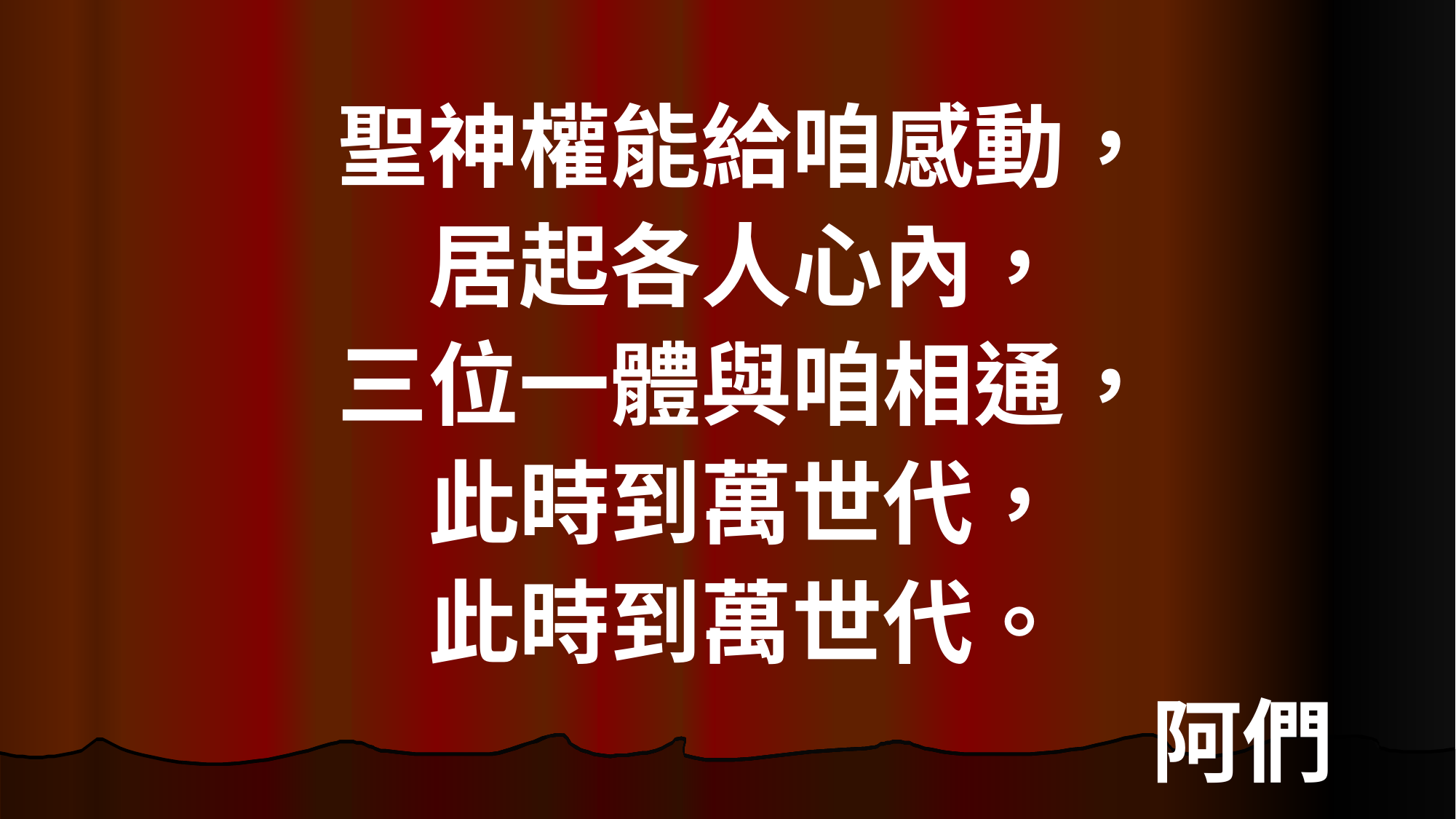

聖神權能給咱感動，
居起各人心內，
三位一體與咱相通，
此時到萬世代，
此時到萬世代。
阿們